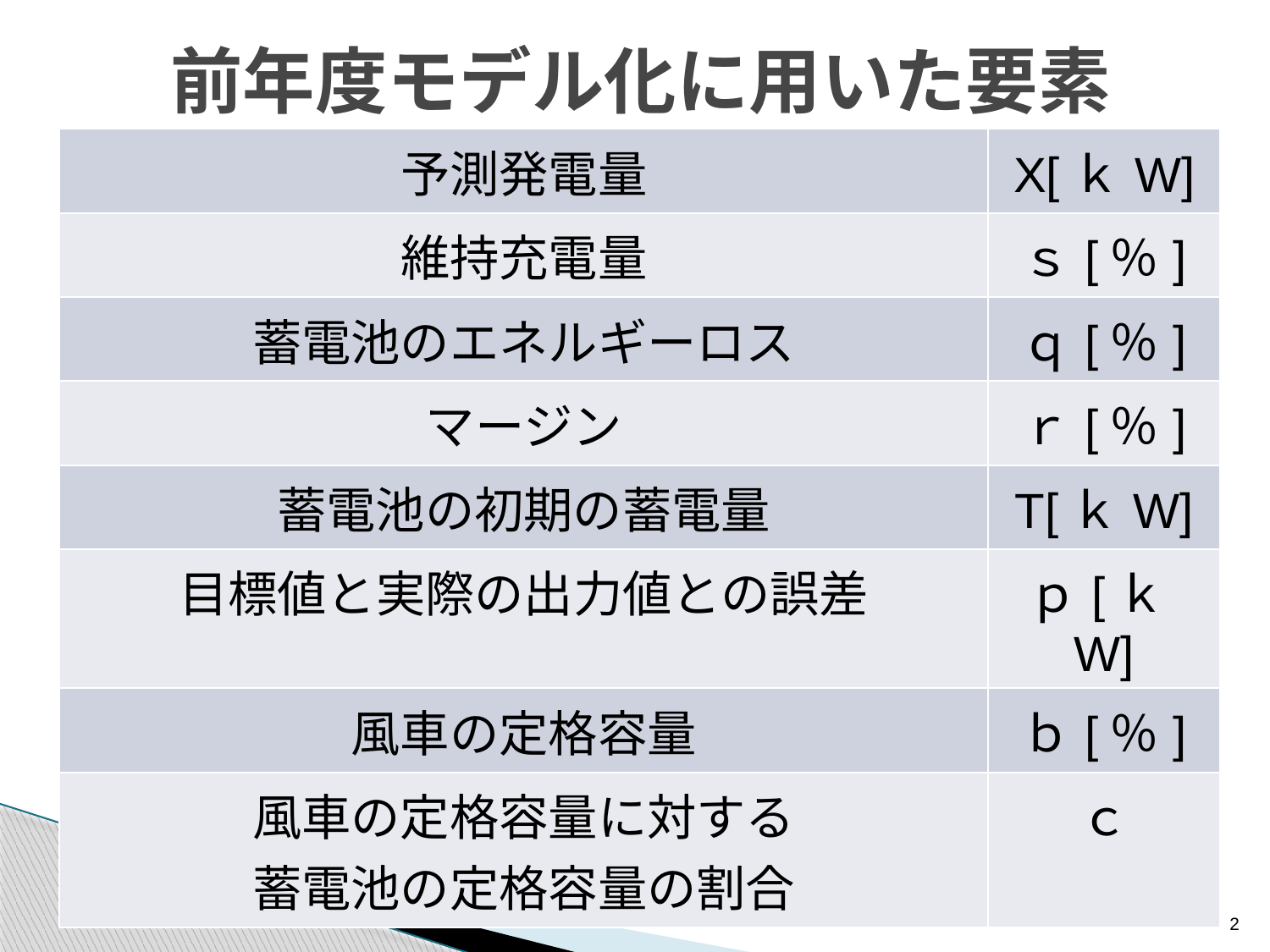

# 前年度モデル化に用いた要素
| 予測発電量 | X[ｋW] |
| --- | --- |
| 維持充電量 | ｓ[％] |
| 蓄電池のエネルギーロス | ｑ[％] |
| マージン | ｒ[％] |
| 蓄電池の初期の蓄電量 | T[ｋW] |
| 目標値と実際の出力値との誤差 | ｐ[ｋW] |
| 風車の定格容量 | ｂ[％] |
| 風車の定格容量に対する 蓄電池の定格容量の割合 | ｃ |
2